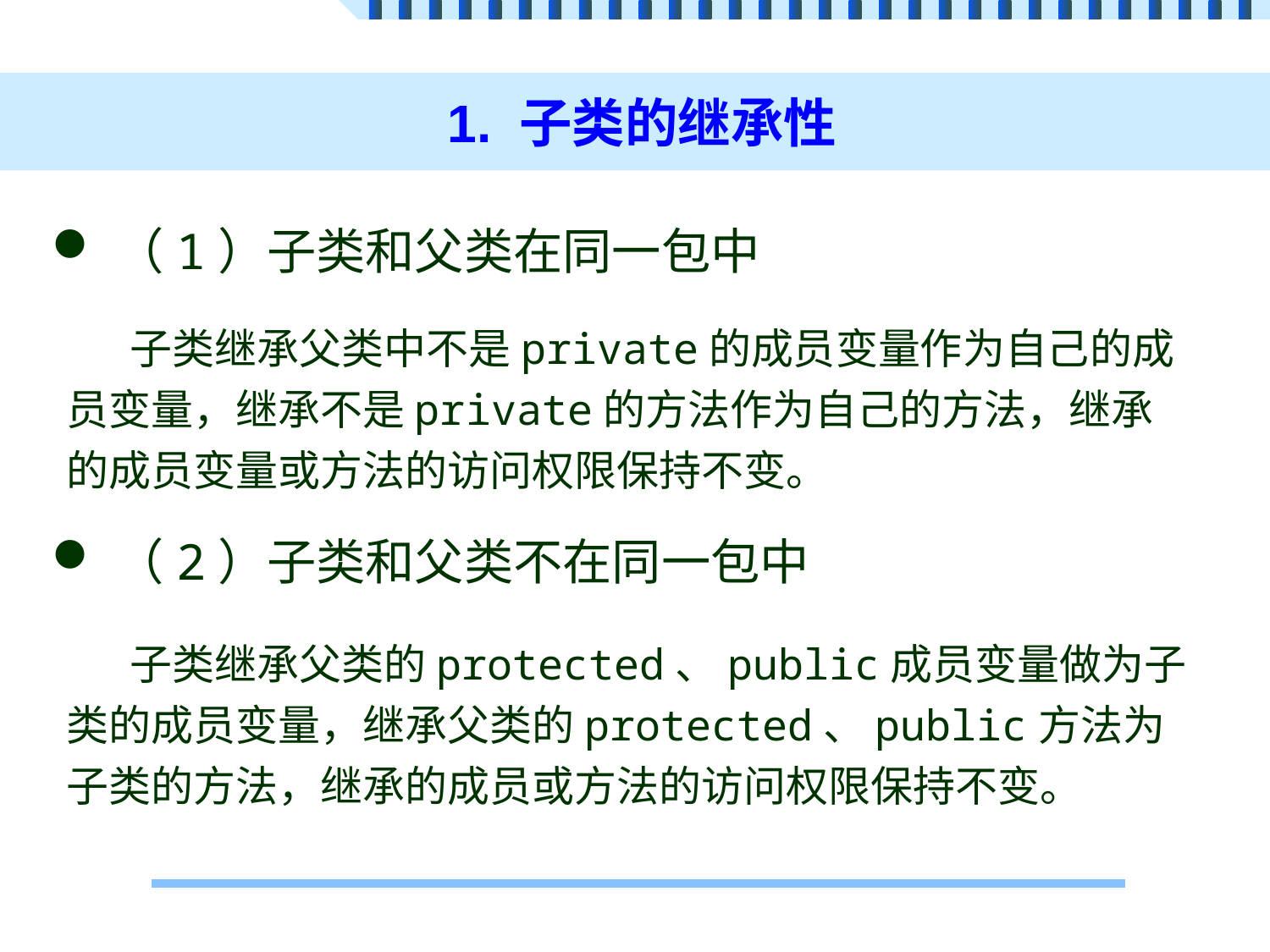

# 1. 子类的继承性
（1）子类和父类在同一包中
子类继承父类中不是private的成员变量作为自己的成员变量，继承不是private的方法作为自己的方法，继承的成员变量或方法的访问权限保持不变。
（2）子类和父类不在同一包中
子类继承父类的protected、public成员变量做为子类的成员变量，继承父类的protected、public方法为子类的方法，继承的成员或方法的访问权限保持不变。